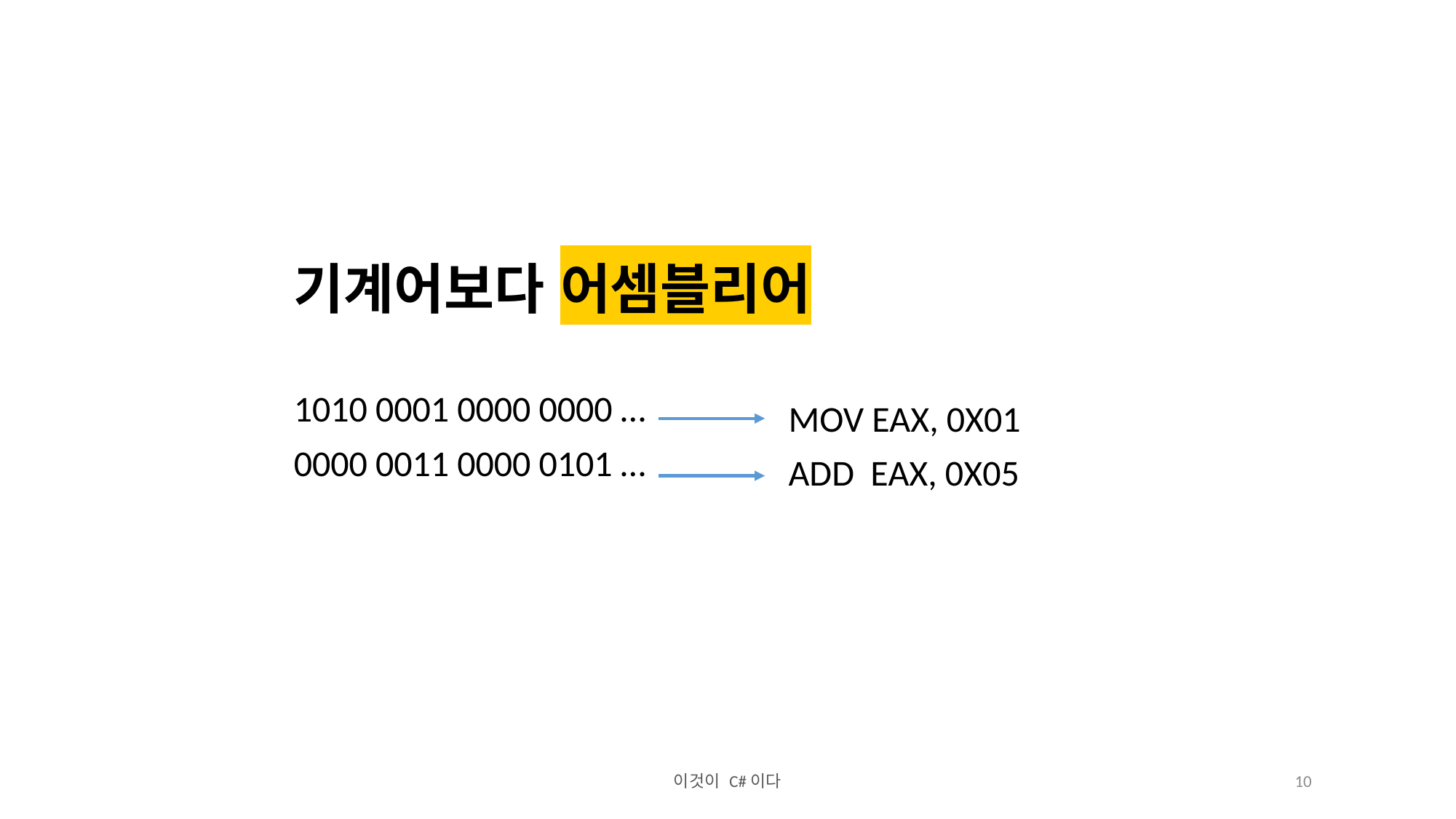

기계어보다 어셈블리어

1010 0001 0000 0000 …
0000 0011 0000 0101 …
MOV EAX, 0X01
ADD  EAX, 0X05
이것이 C#이다
10